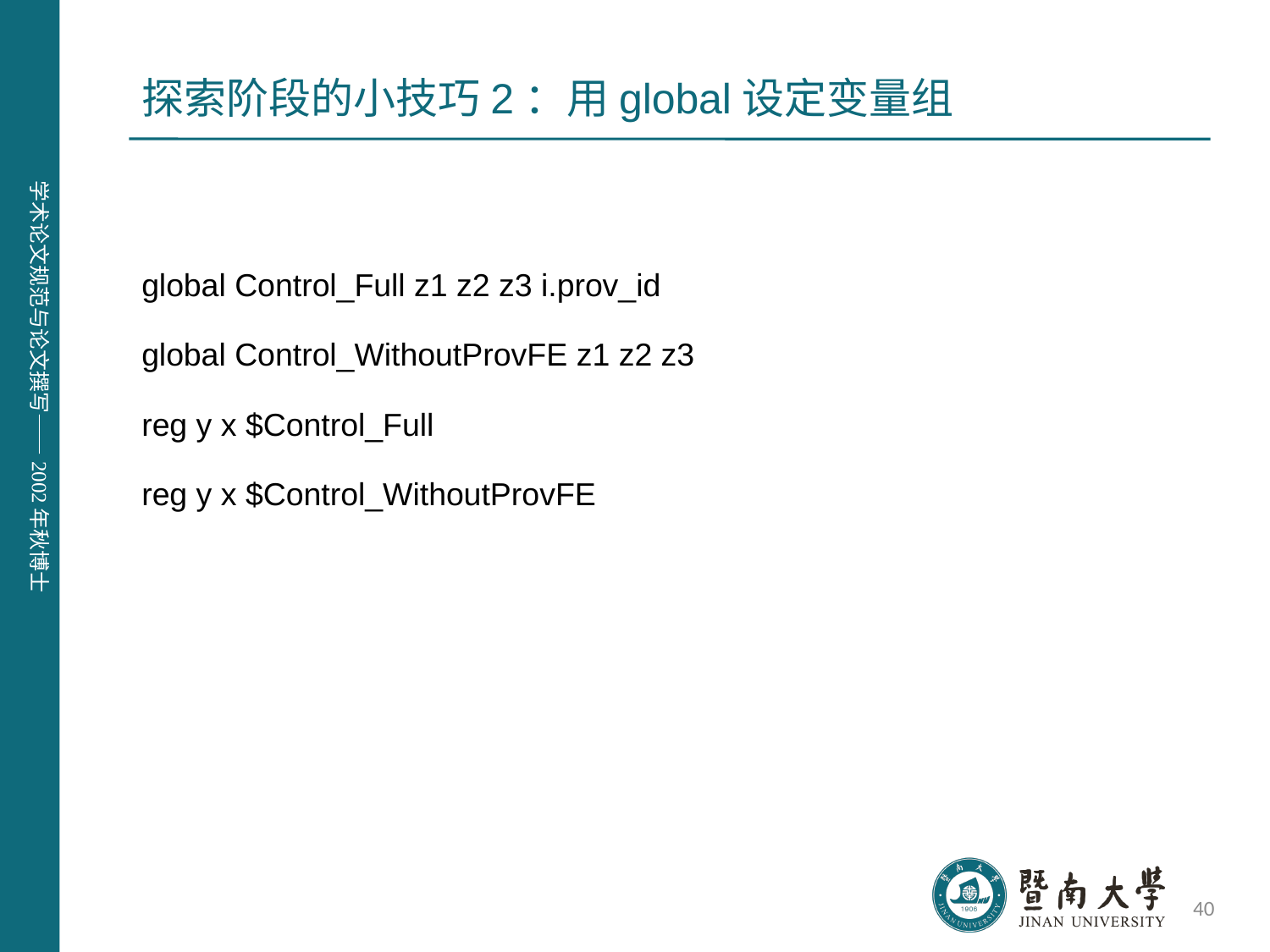

# 探索阶段的小技巧2：用global设定变量组

global Control_Full z1 z2 z3 i.prov_id
global Control_WithoutProvFE z1 z2 z3
reg y x $Control_Full
reg y x $Control_WithoutProvFE
40